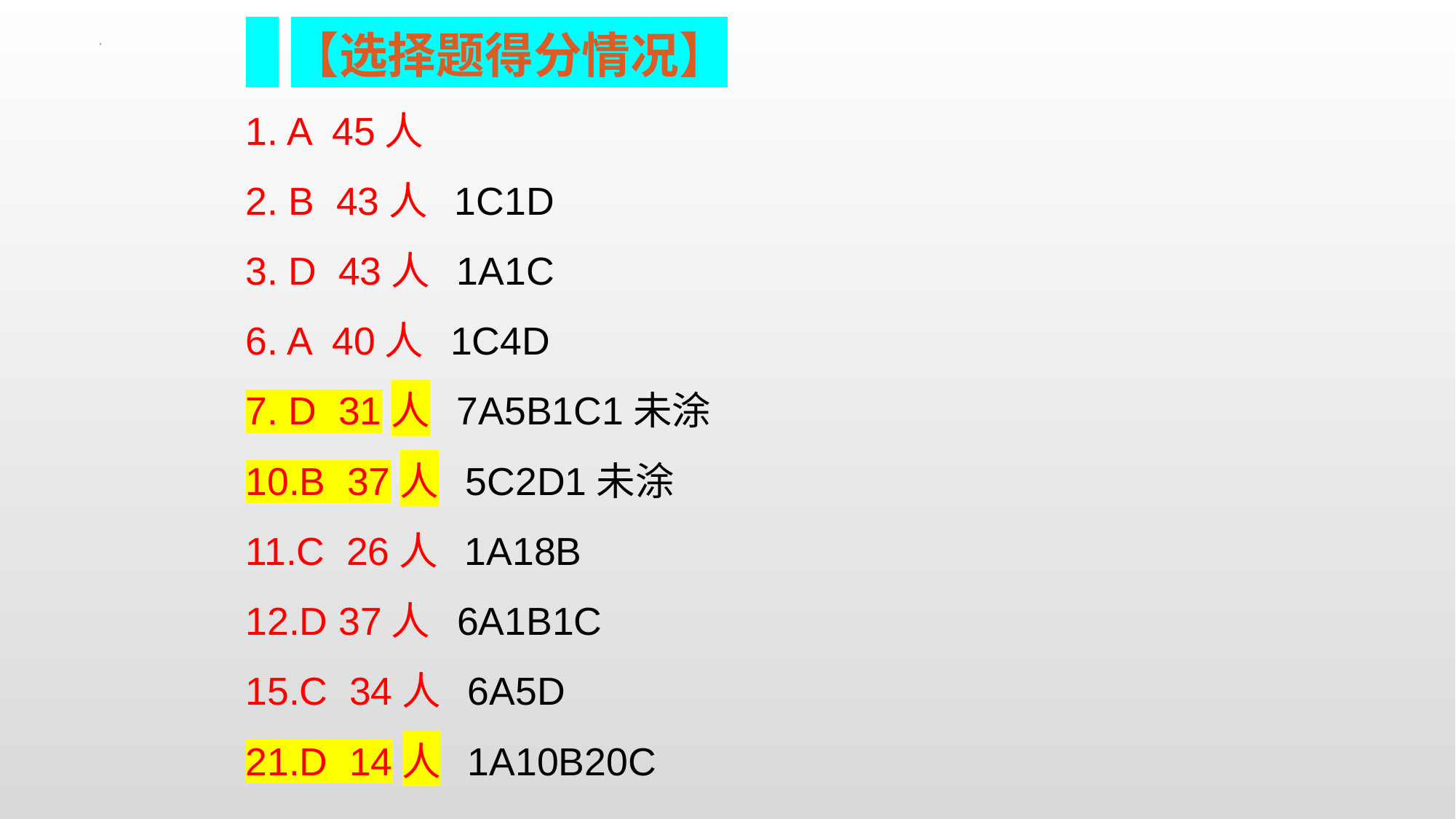

【选择题得分情况】
1. A  45人
2. B  43人  1C1D
3. D  43人  1A1C
6. A  40人  1C4D
7. D  31人  7A5B1C1未涂
10.B  37人  5C2D1未涂
11.C  26人  1A18B
12.D 37人  6A1B1C
15.C  34人  6A5D
21.D  14人  1A10B20C